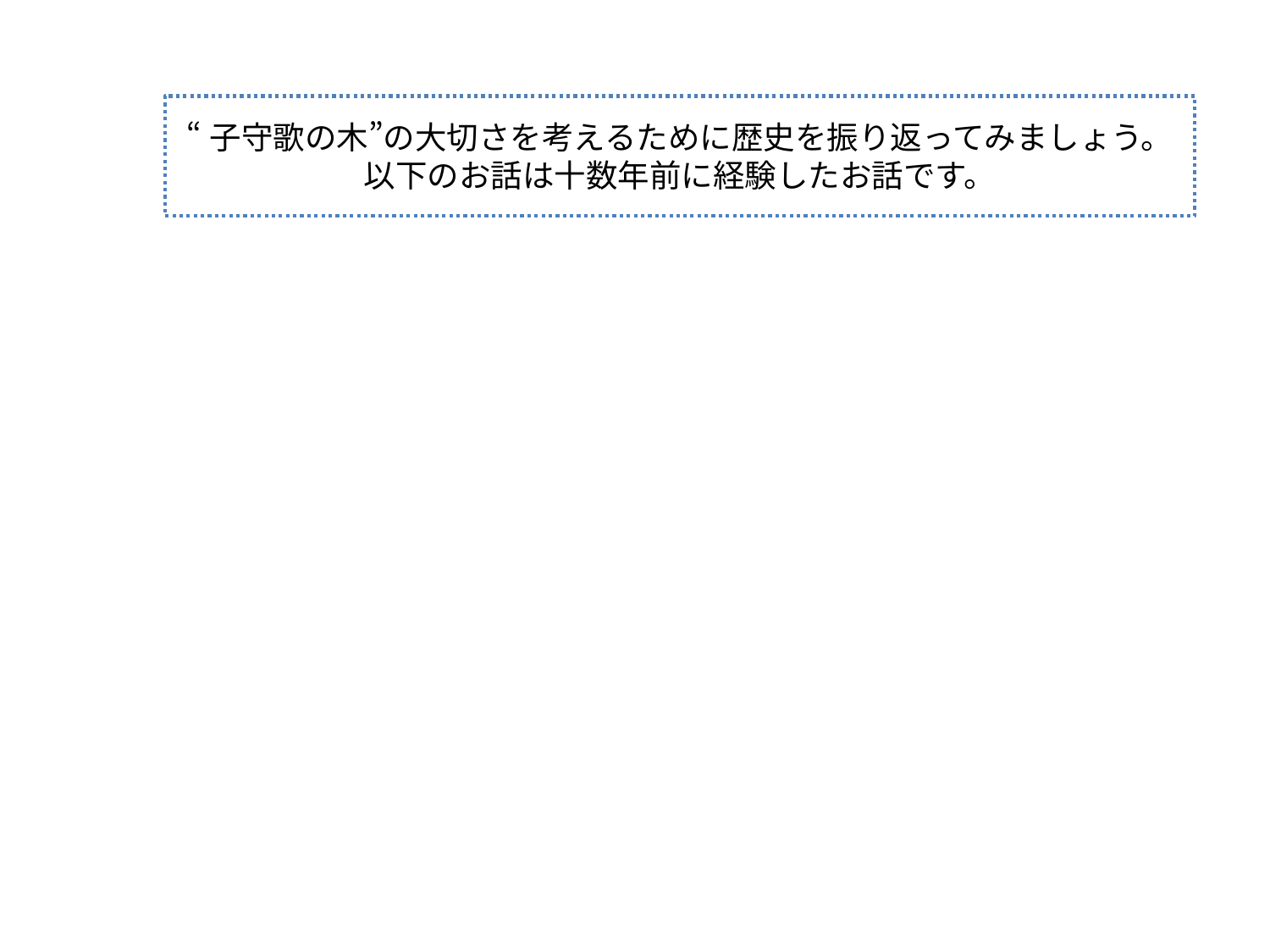

“子守歌の木”の大切さを考えるために歴史を振り返ってみましょう。
以下のお話は十数年前に経験したお話です。